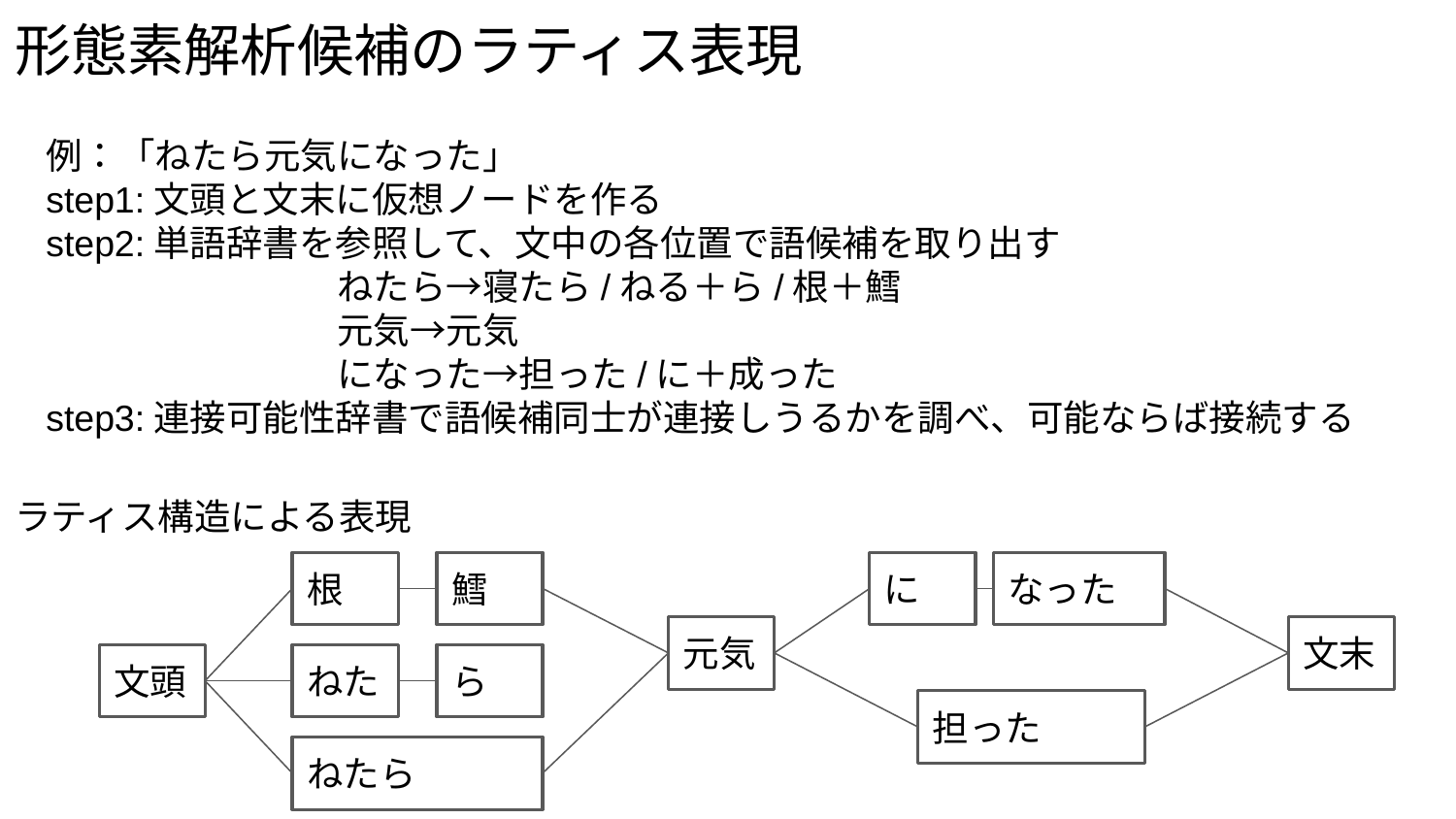

# 形態素解析候補のラティス表現
例：「ねたら元気になった」
step1:文頭と文末に仮想ノードを作る
step2:単語辞書を参照して、文中の各位置で語候補を取り出す
		ねたら→寝たら/ねる＋ら/根＋鱈
		元気→元気
		になった→担った/に＋成った
step3:連接可能性辞書で語候補同士が連接しうるかを調べ、可能ならば接続する

ラティス構造による表現
根
鱈
に
なった
元気
文末
文頭
ねた
ら
担った
ねたら